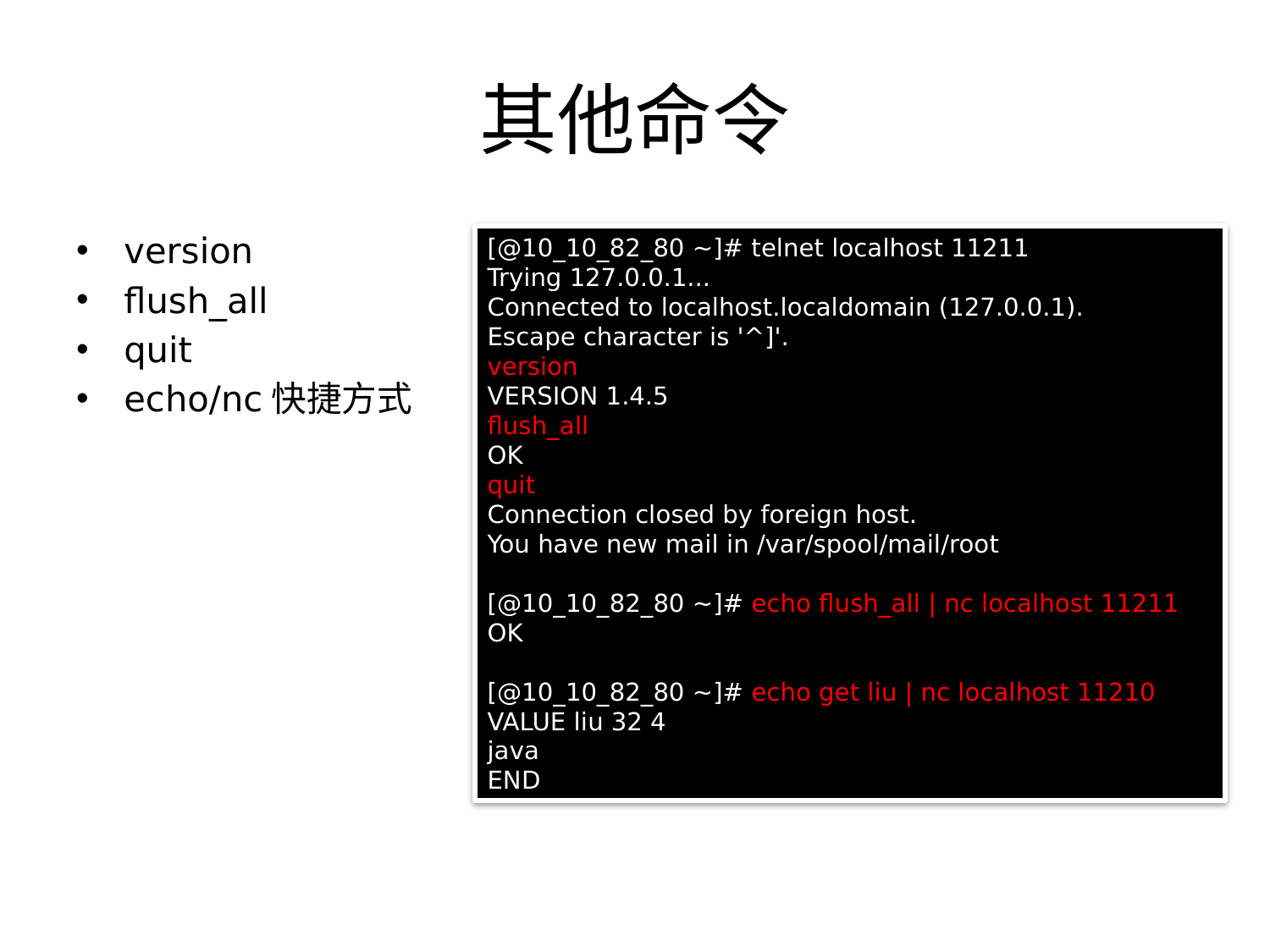

# 其他命令
version
flush_all
quit
echo/nc快捷方式
[@10_10_82_80 ~]# telnet localhost 11211
Trying 127.0.0.1...
Connected to localhost.localdomain (127.0.0.1).
Escape character is '^]'.
version
VERSION 1.4.5
flush_all
OK
quit
Connection closed by foreign host.
You have new mail in /var/spool/mail/root

[@10_10_82_80 ~]# echo flush_all | nc localhost 11211
OK

[@10_10_82_80 ~]# echo get liu | nc localhost 11210
VALUE liu 32 4
java
END